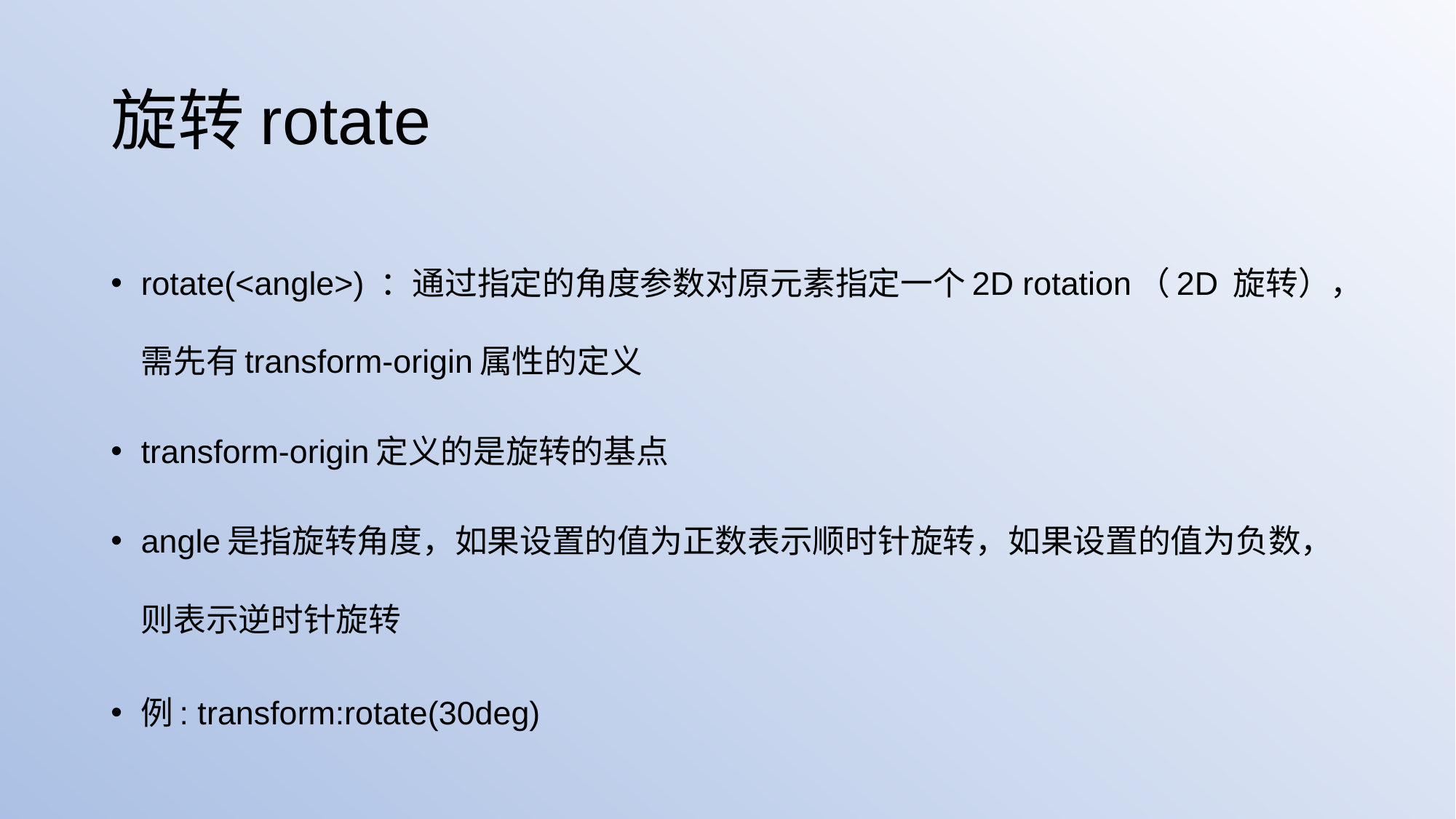

# 旋转rotate
rotate(<angle>) ：通过指定的角度参数对原元素指定一个2D rotation（2D 旋转），需先有transform-origin属性的定义
transform-origin定义的是旋转的基点
angle是指旋转角度，如果设置的值为正数表示顺时针旋转，如果设置的值为负数，则表示逆时针旋转

例: transform:rotate(30deg)